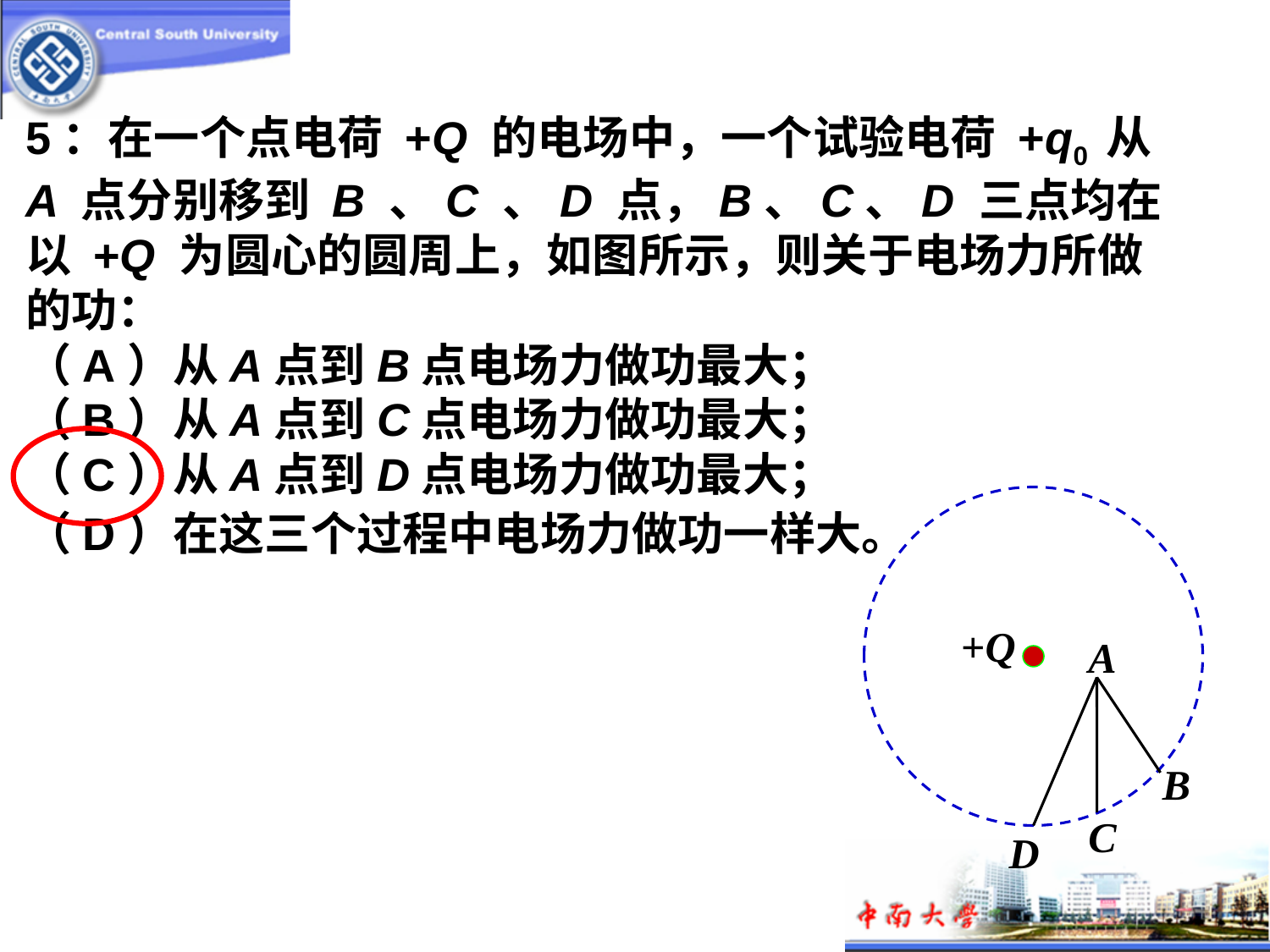

5：在一个点电荷 +Q 的电场中，一个试验电荷 +q0 从 A 点分别移到 B 、C 、D 点，B、C、D 三点均在以 +Q 为圆心的圆周上，如图所示，则关于电场力所做的功：
（A）从A点到B点电场力做功最大；
（B）从A点到C点电场力做功最大；
（C）从A点到D点电场力做功最大；
（D）在这三个过程中电场力做功一样大。

+Q
A

B
C
D